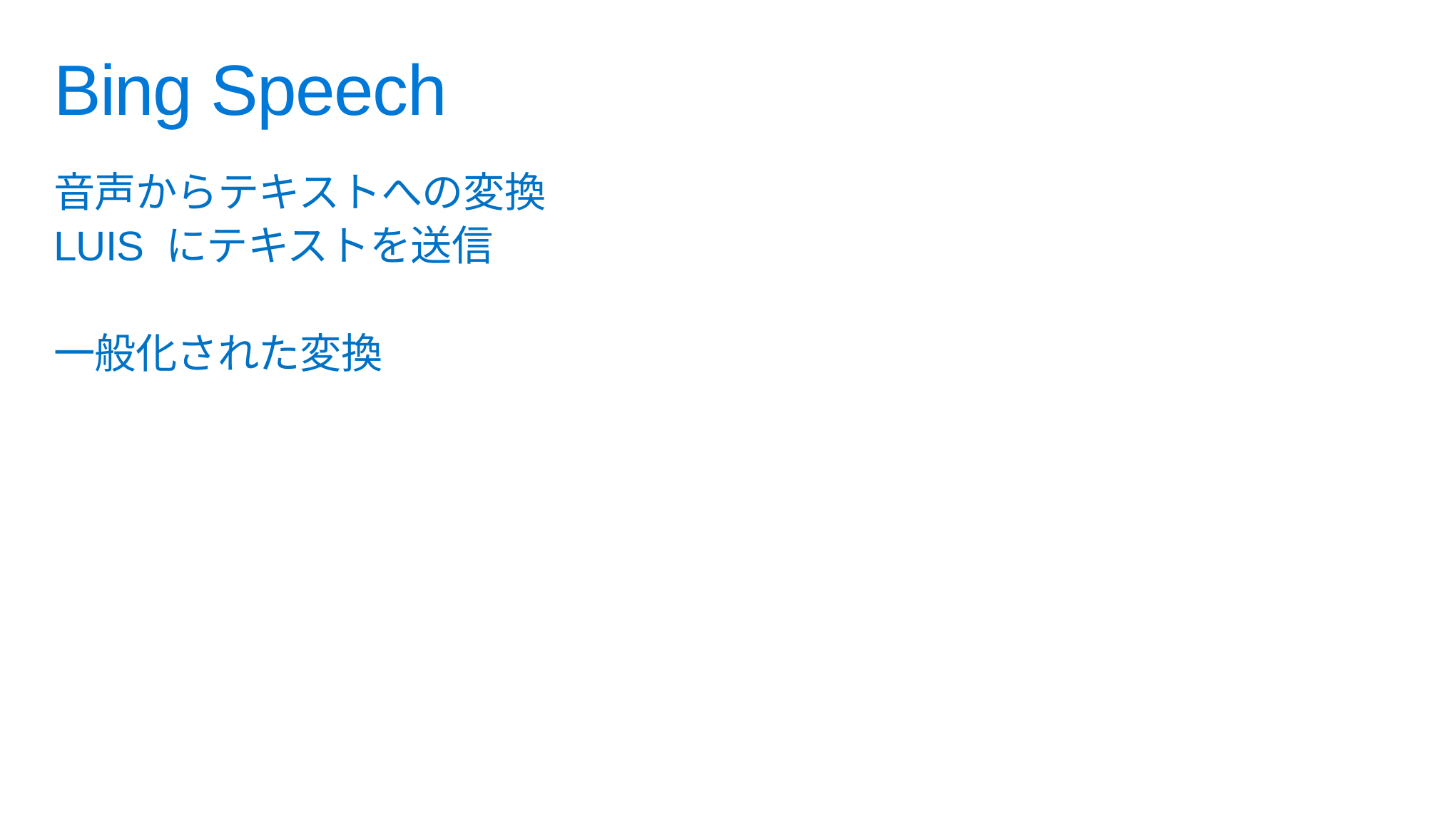

# Bing Speech
音声からテキストへの変換
LUIS にテキストを送信

一般化された変換